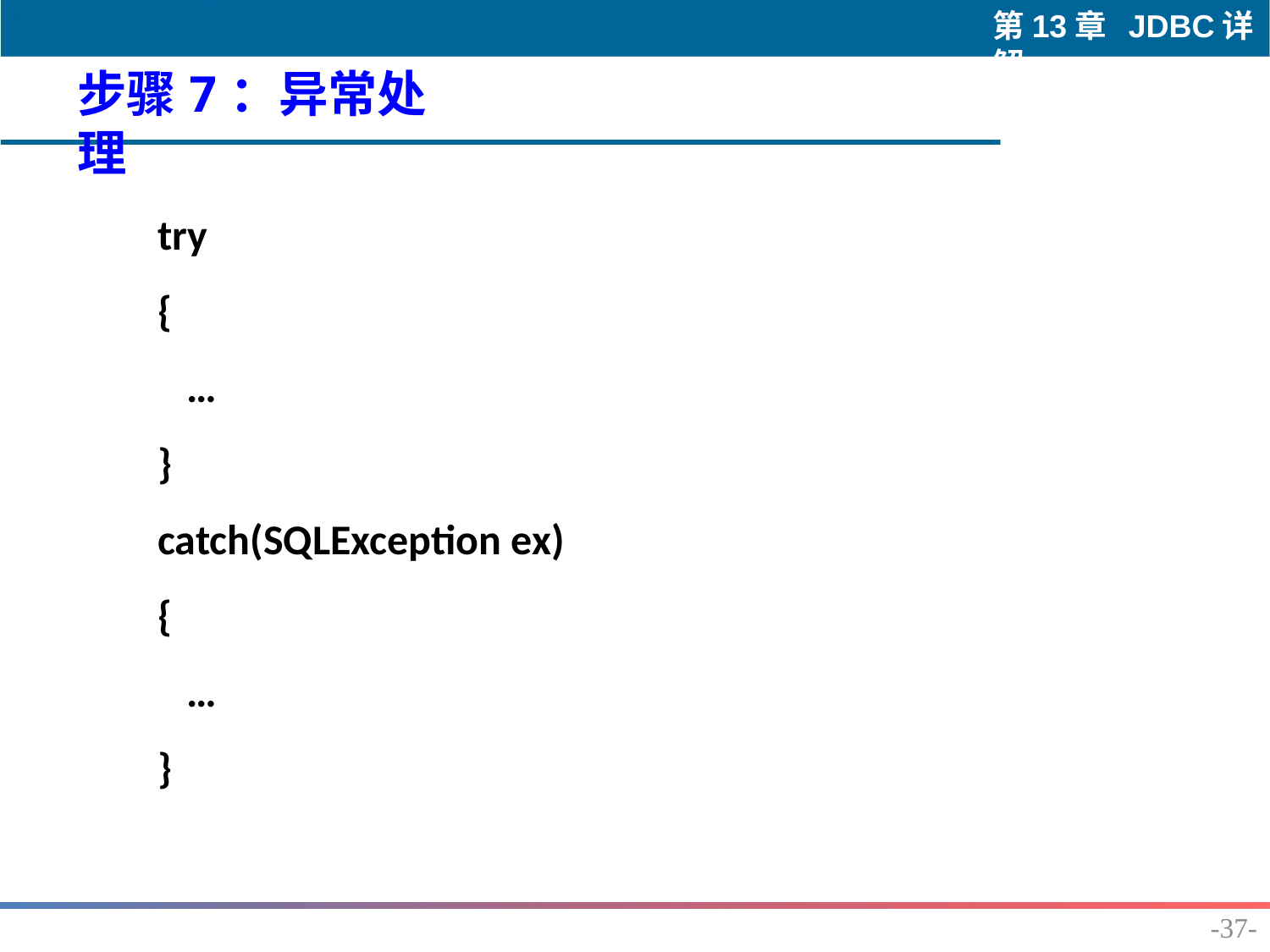

步骤7：异常处理
try
{
   …
}
catch(SQLException ex)
{
   …
}

-37-